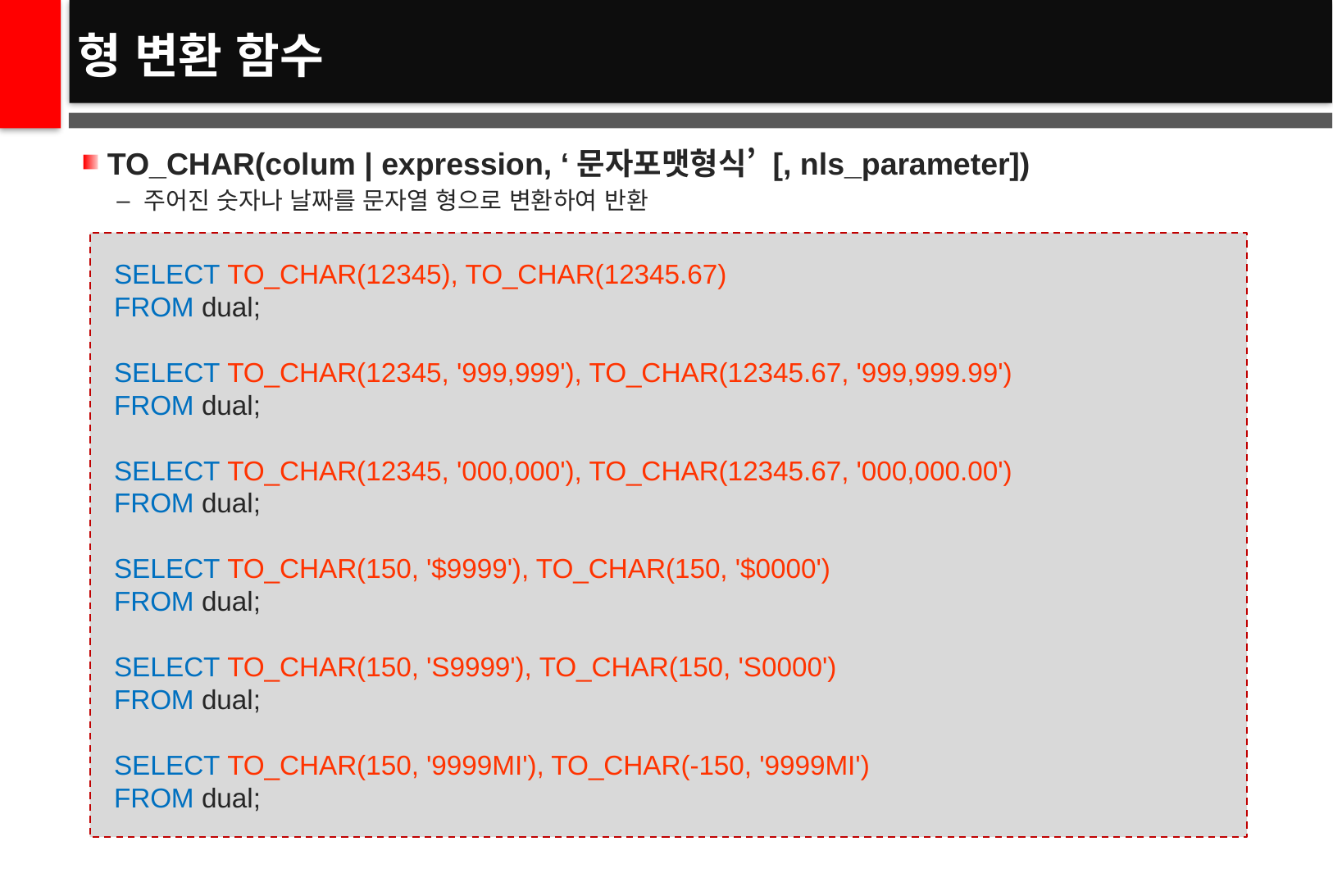

# 형 변환 함수
TO_CHAR(colum | expression, ‘문자포맷형식’ [, nls_parameter])
주어진 숫자나 날짜를 문자열 형으로 변환하여 반환
SELECT TO_CHAR(12345), TO_CHAR(12345.67)
FROM dual;

SELECT TO_CHAR(12345, '999,999'), TO_CHAR(12345.67, '999,999.99')
FROM dual;

SELECT TO_CHAR(12345, '000,000'), TO_CHAR(12345.67, '000,000.00')
FROM dual;

SELECT TO_CHAR(150, '$9999'), TO_CHAR(150, '$0000')
FROM dual;

SELECT TO_CHAR(150, 'S9999'), TO_CHAR(150, 'S0000')
FROM dual;

SELECT TO_CHAR(150, '9999MI'), TO_CHAR(-150, '9999MI')
FROM dual;